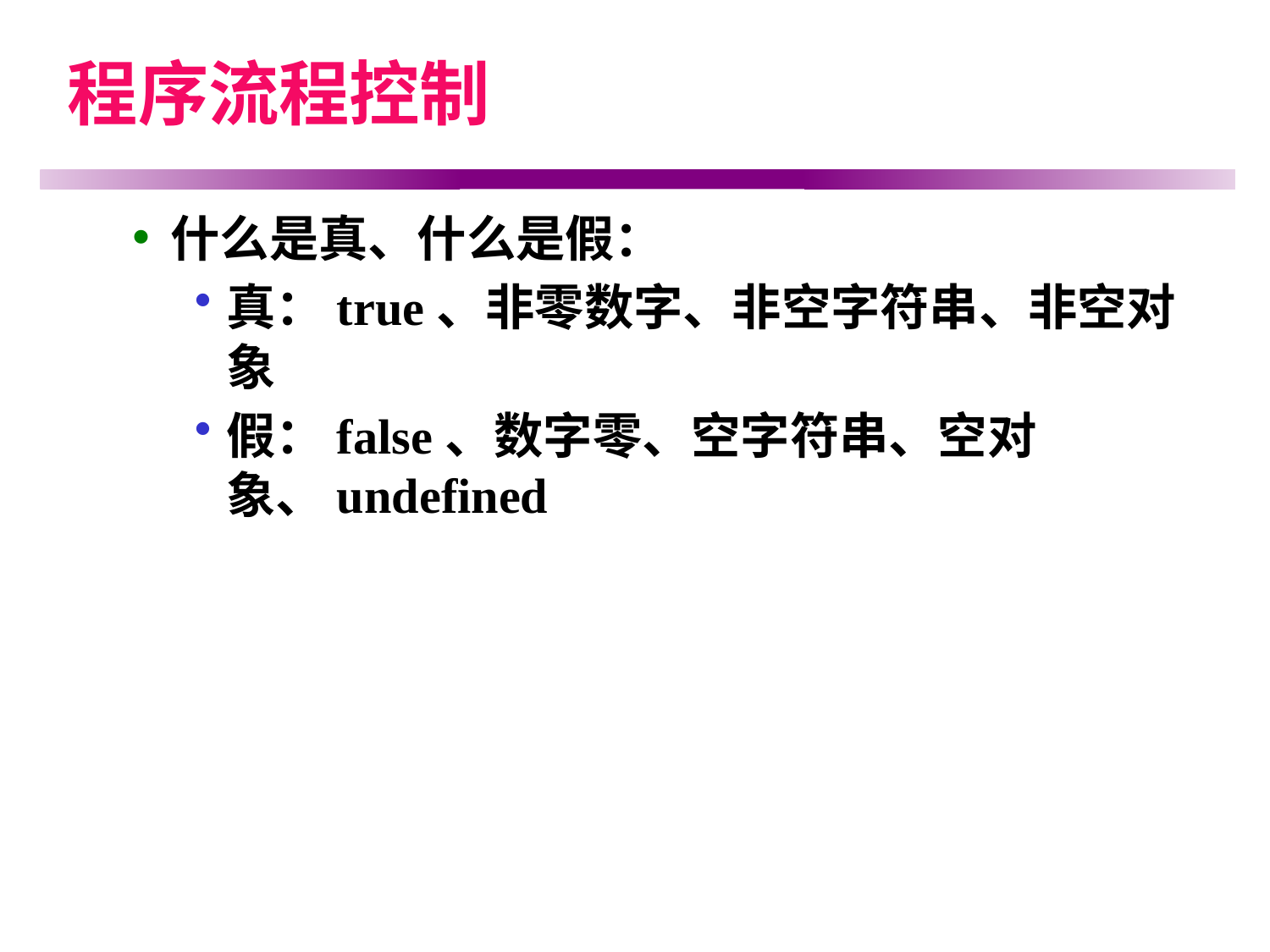

# 程序流程控制
什么是真、什么是假：
真：true、非零数字、非空字符串、非空对象
假：false、数字零、空字符串、空对象、undefined